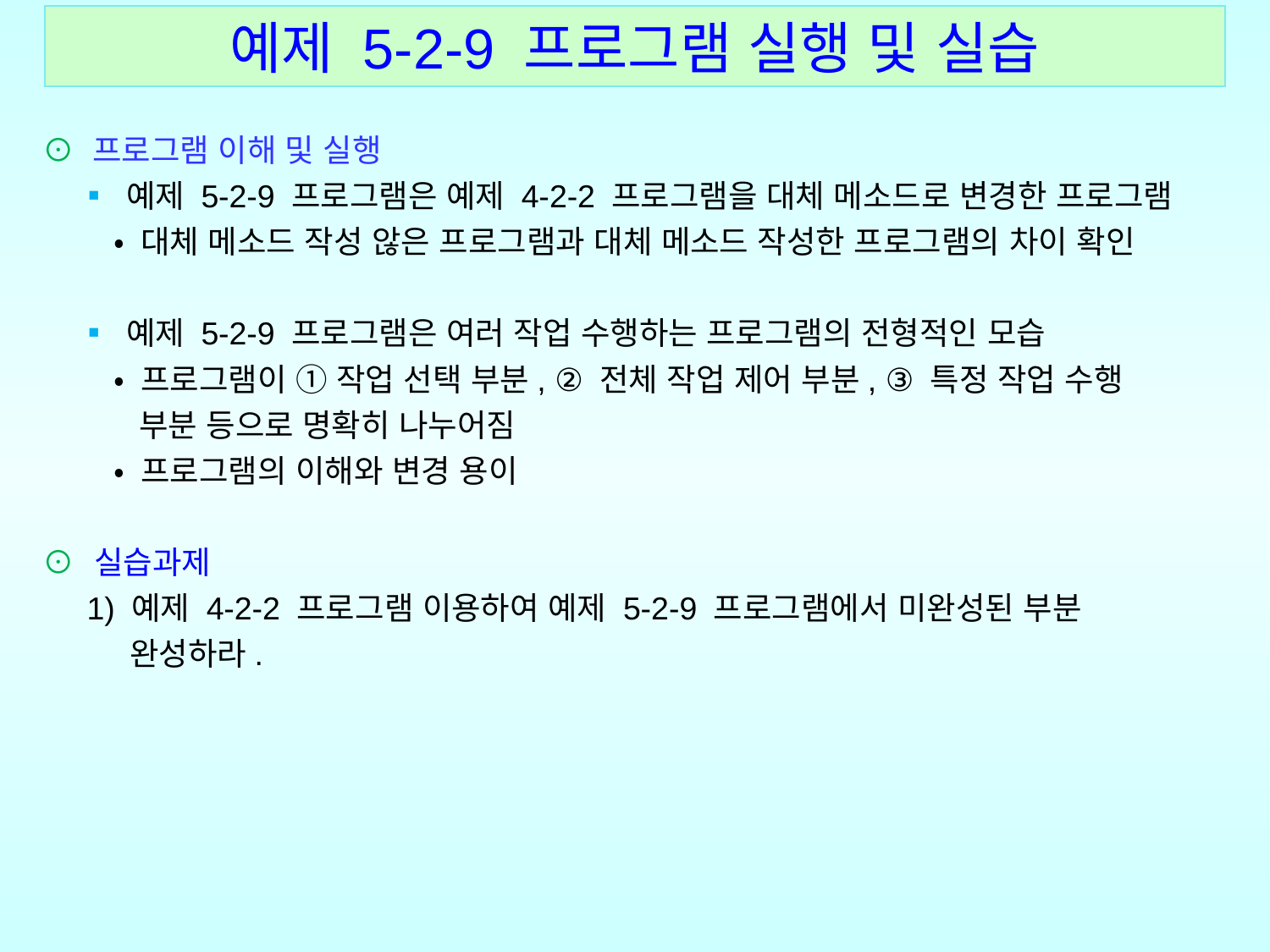

예제 5-2-9 프로그램 실행 및 실습
⊙ 프로그램 이해 및 실행
    ▪ 예제 5-2-9 프로그램은 예제 4-2-2 프로그램을 대체 메소드로 변경한 프로그램
        • 대체 메소드 작성 않은 프로그램과 대체 메소드 작성한 프로그램의 차이 확인

    ▪ 예제 5-2-9 프로그램은 여러 작업 수행하는 프로그램의 전형적인 모습
        • 프로그램이 ① 작업 선택 부분, ② 전체 작업 제어 부분, ③ 특정 작업 수행
          부분 등으로 명확히 나누어짐
        • 프로그램의 이해와 변경 용이

⊙ 실습과제
     1) 예제 4-2-2 프로그램 이용하여 예제 5-2-9 프로그램에서 미완성된 부분
         완성하라.